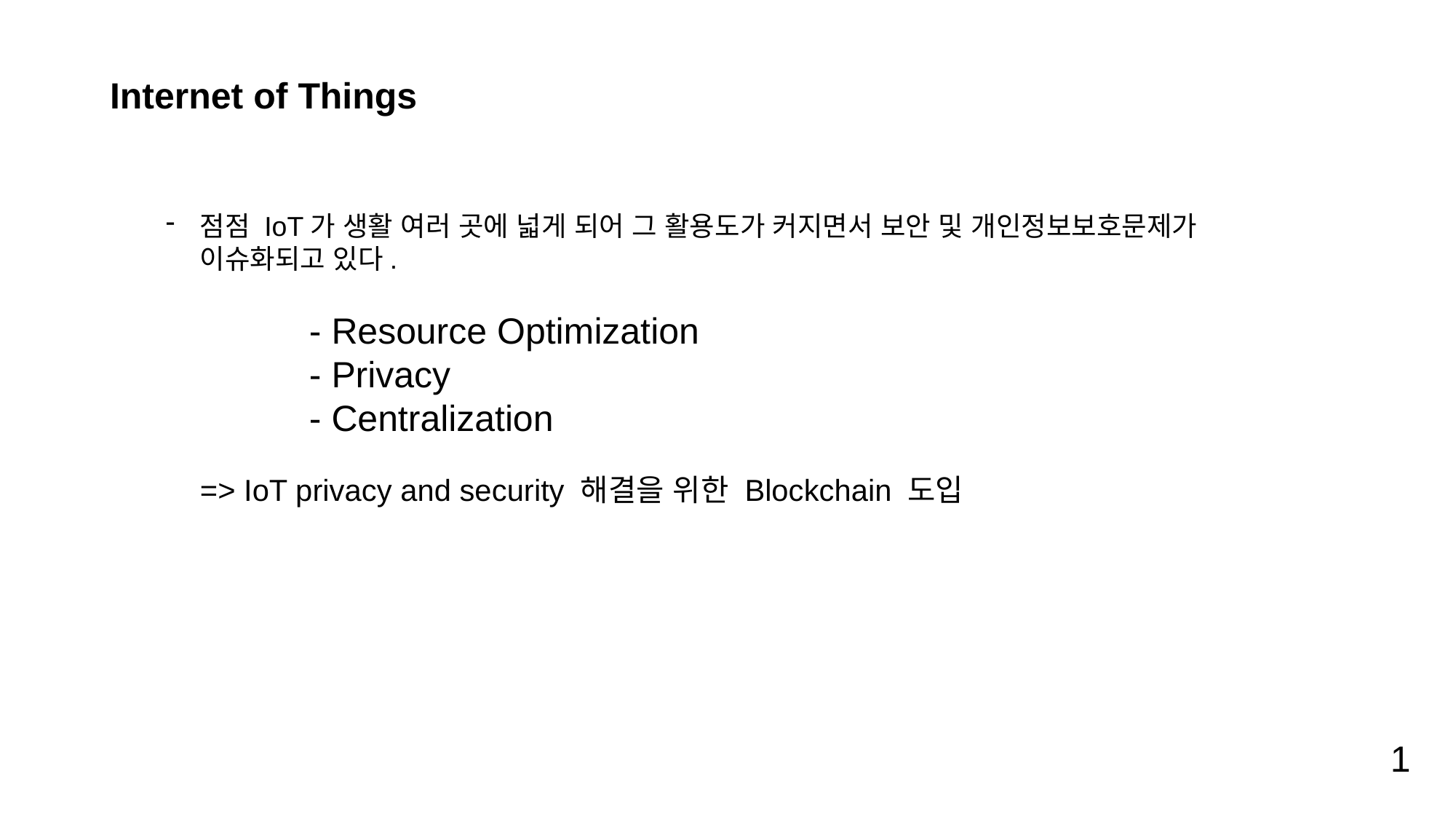

Internet of Things
점점 IoT가 생활 여러 곳에 넓게 되어 그 활용도가 커지면서 보안 및 개인정보보호문제가 이슈화되고 있다.
	- Resource Optimization
	- Privacy
	- Centralization
=> IoT privacy and security 해결을 위한 Blockchain 도입
1